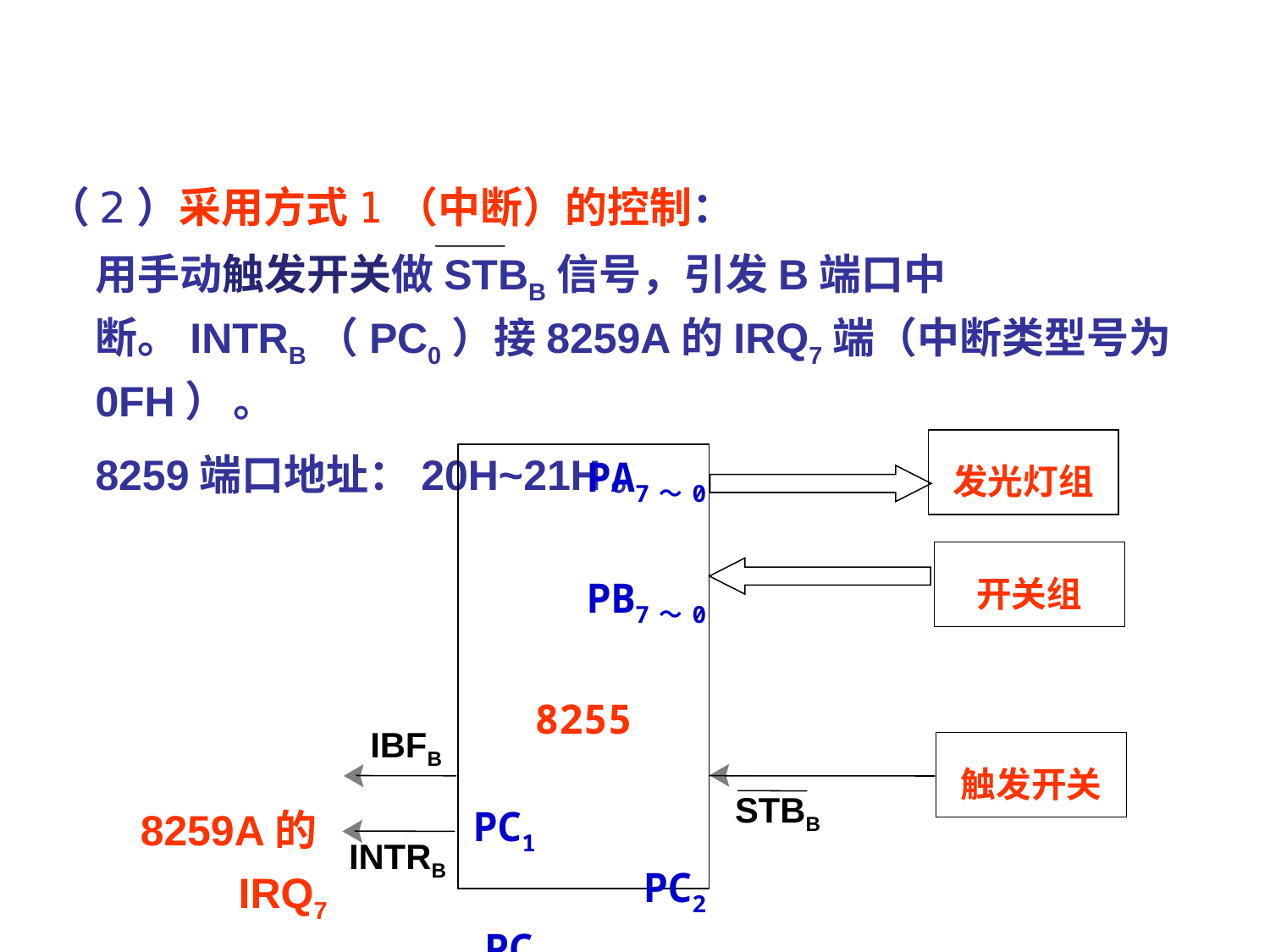

（2）采用方式1（中断）的控制：
	用手动触发开关做STBB信号，引发B端口中断。INTRB（PC0）接8259A的IRQ7端（中断类型号为0FH） 。
	8259端口地址：20H~21H。

发光灯组
PA7～0

PB7～0

8255

PC1         PC2
 PC0

开关组

IBFB
触发开关

STBB

8259A的IRQ7
INTRB